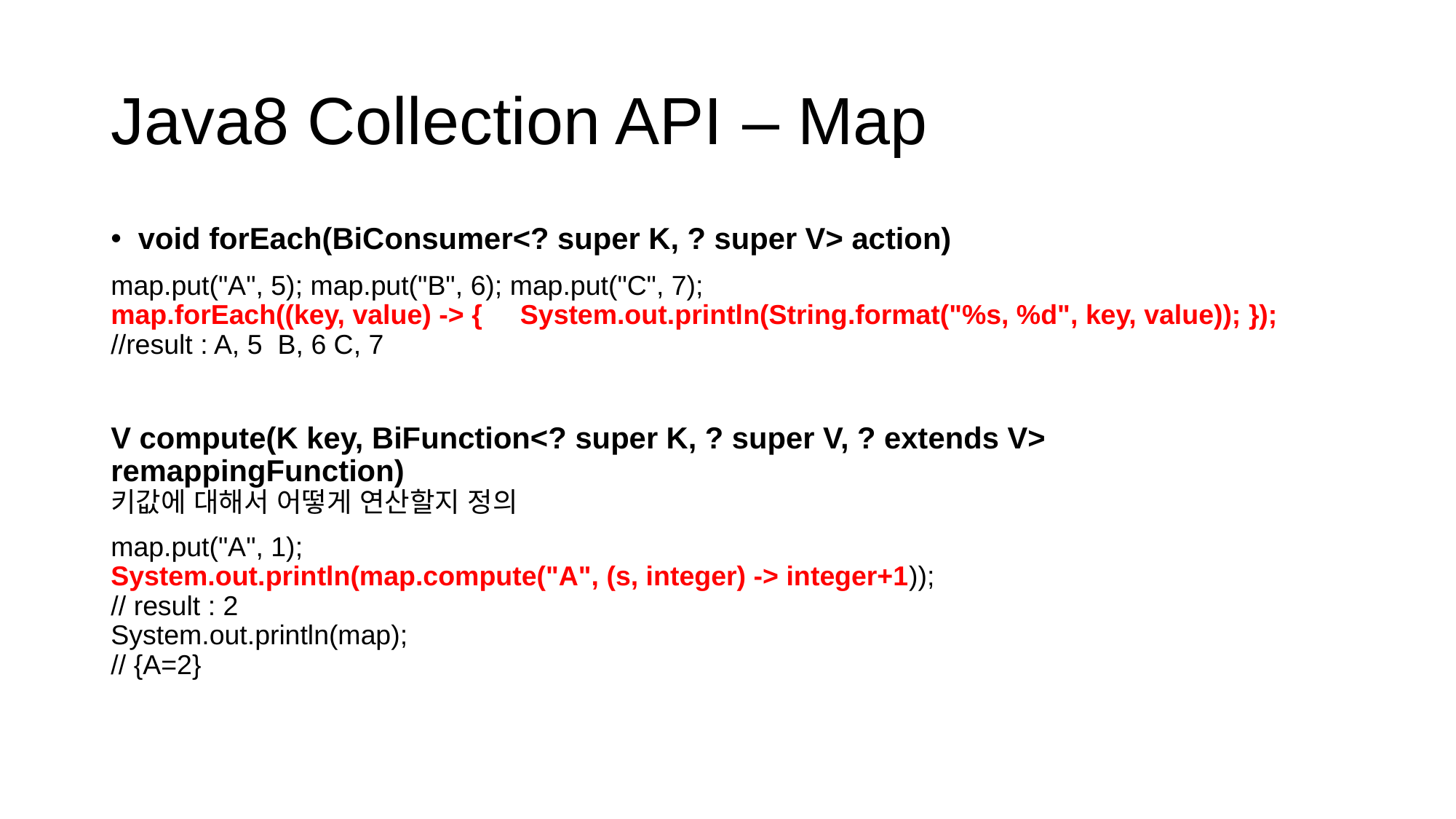

# Java8 Collection API – Map
void forEach(BiConsumer<? super K, ? super V> action)
map.put("A", 5); map.put("B", 6); map.put("C", 7);
map.forEach((key, value) -> {     System.out.println(String.format("%s, %d", key, value)); });
//result : A, 5  B, 6 C, 7

V compute(K key, BiFunction<? super K, ? super V, ? extends V> remappingFunction)
키값에 대해서 어떻게 연산할지 정의
map.put("A", 1);
System.out.println(map.compute("A", (s, integer) -> integer+1));
// result : 2
System.out.println(map);
// {A=2}